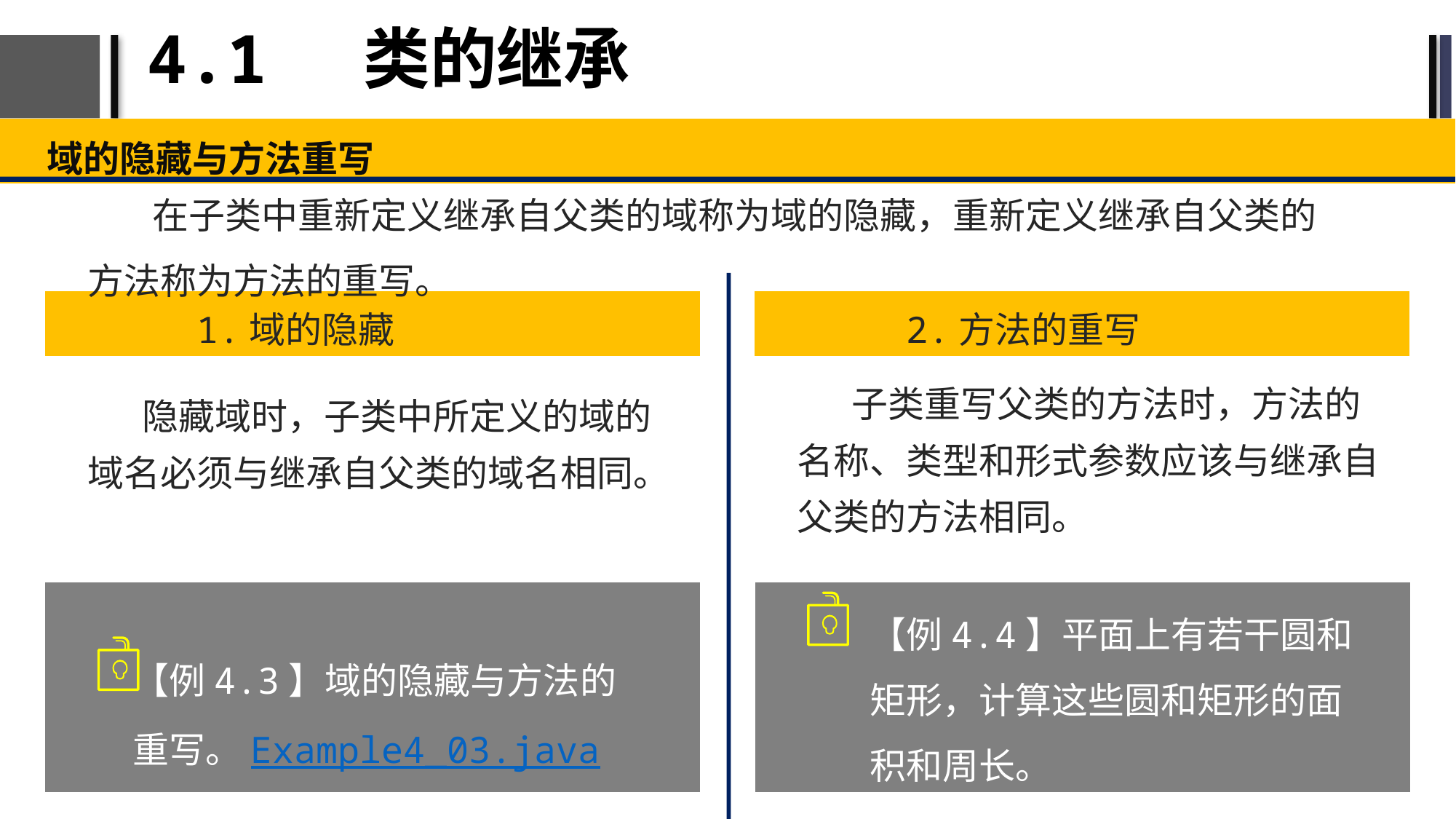

# 4.1  类的继承

域的隐藏与方法重写
在子类中重新定义继承自父类的域称为域的隐藏，重新定义继承自父类的方法称为方法的重写。

     1.域的隐藏
     2.方法的重写

子类重写父类的方法时，方法的名称、类型和形式参数应该与继承自父类的方法相同。
隐藏域时，子类中所定义的域的域名必须与继承自父类的域名相同。

【例4.4】平面上有若干圆和矩形，计算这些圆和矩形的面积和周长。Example4_04.java

【例4.3】域的隐藏与方法的重写。Example4_03.java